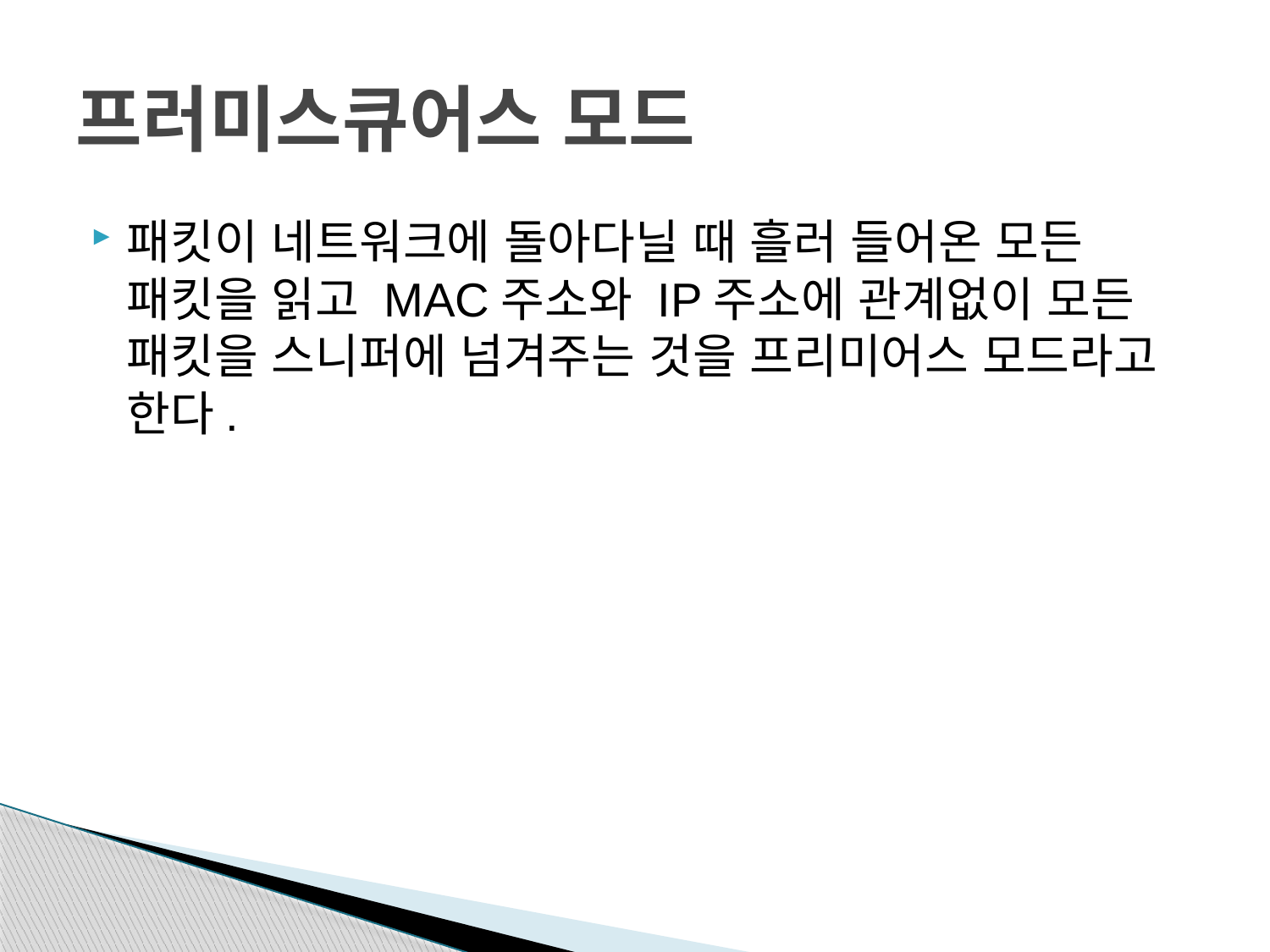

# 프러미스큐어스 모드
패킷이 네트워크에 돌아다닐 때 흘러 들어온 모든 패킷을 읽고 MAC주소와 IP주소에 관계없이 모든 패킷을 스니퍼에 넘겨주는 것을 프리미어스 모드라고 한다.